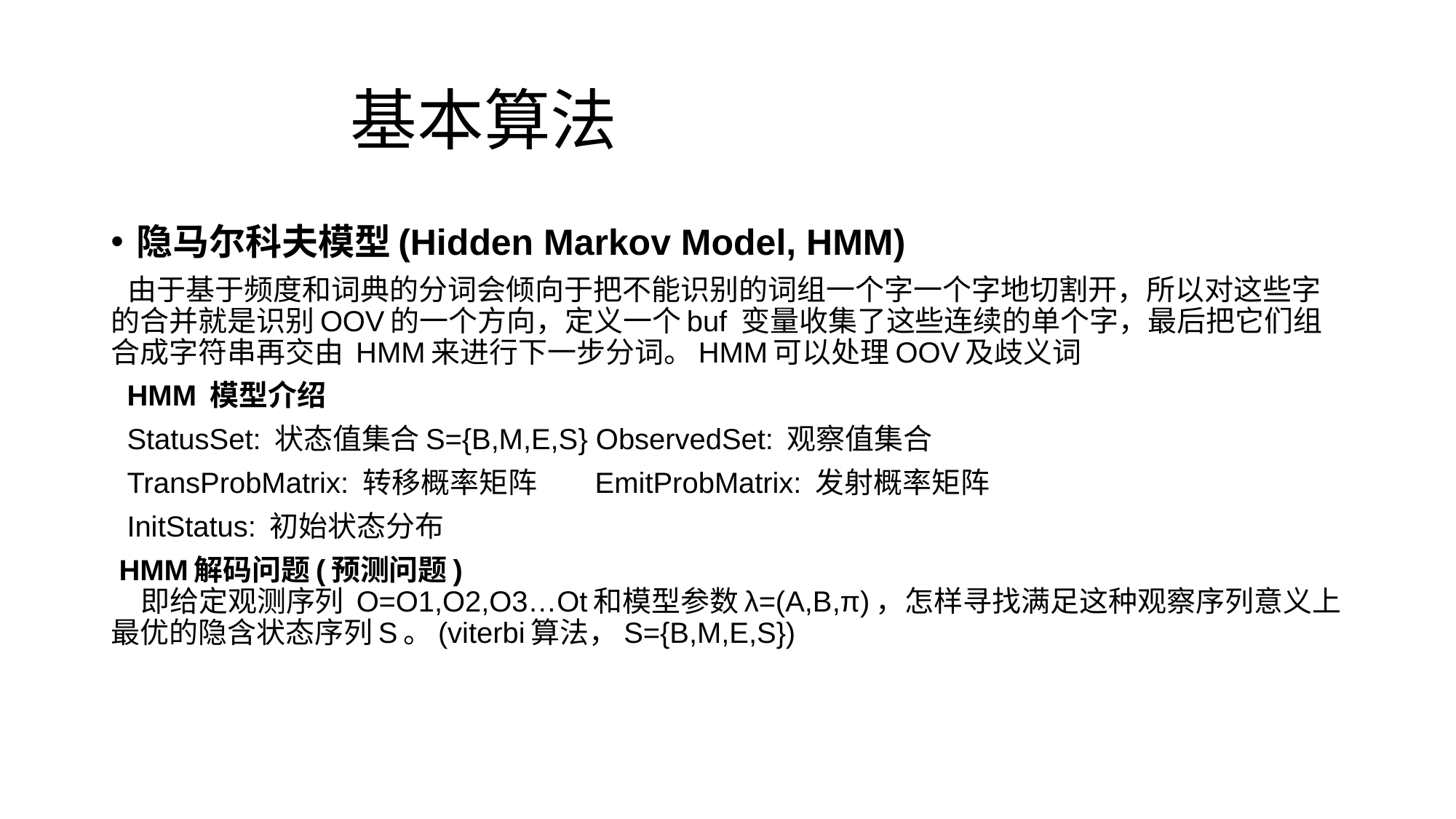

# 基本算法
隐马尔科夫模型(Hidden Markov Model, HMM)
  由于基于频度和词典的分词会倾向于把不能识别的词组一个字一个字地切割开，所以对这些字的合并就是识别OOV的一个方向，定义一个buf 变量收集了这些连续的单个字，最后把它们组合成字符串再交由 HMM来进行下一步分词。HMM可以处理OOV及歧义词
  HMM 模型介绍
  StatusSet: 状态值集合S={B,M,E,S} ObservedSet: 观察值集合
  TransProbMatrix: 转移概率矩阵        EmitProbMatrix: 发射概率矩阵
  InitStatus: 初始状态分布
 HMM解码问题(预测问题)
   即给定观测序列 O=O1,O2,O3…Ot和模型参数λ=(A,B,π)，怎样寻找满足这种观察序列意义上最优的隐含状态序列S。(viterbi算法，S={B,M,E,S})